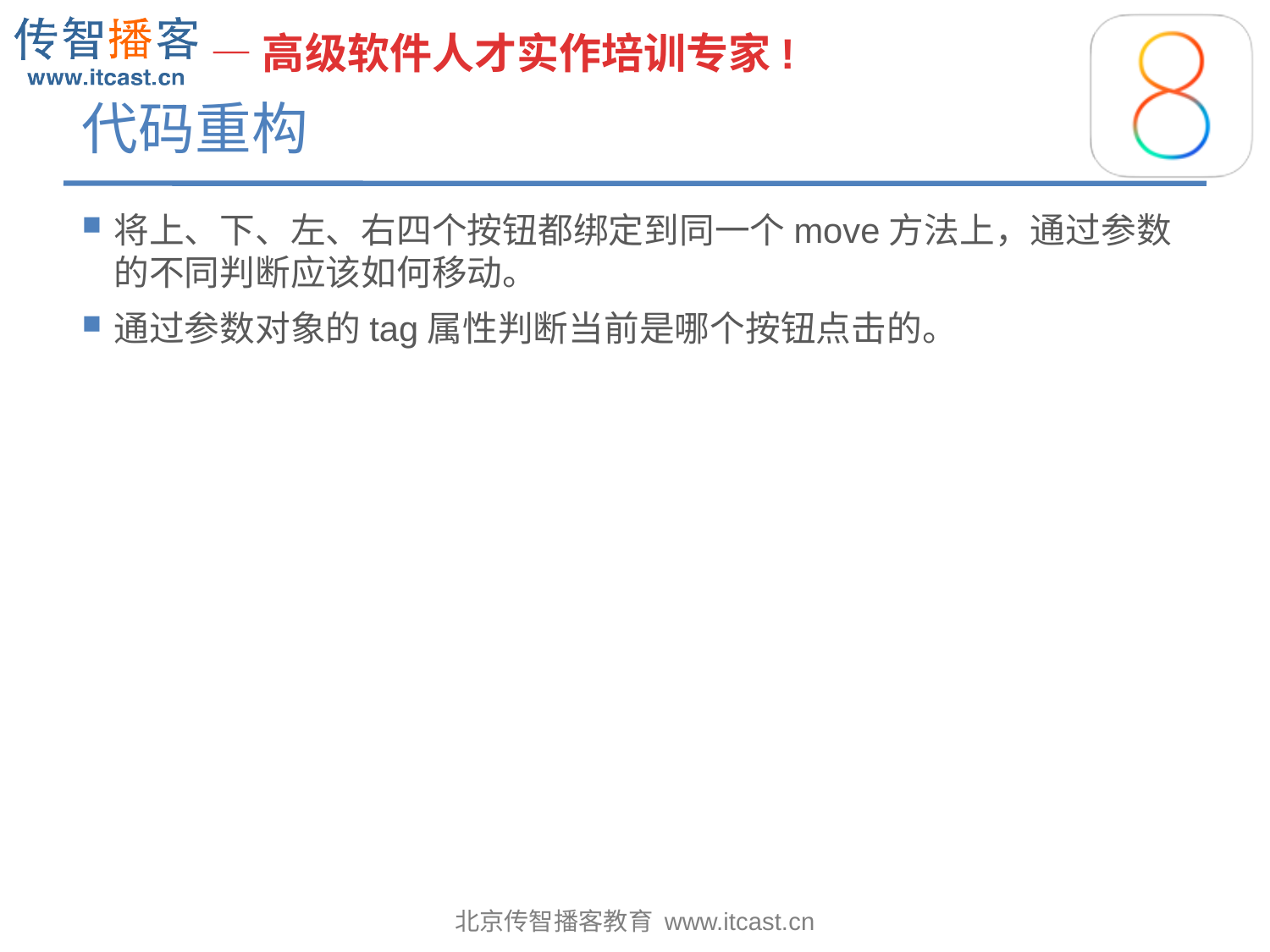

# 代码重构
将上、下、左、右四个按钮都绑定到同一个move方法上，通过参数的不同判断应该如何移动。
通过参数对象的tag属性判断当前是哪个按钮点击的。